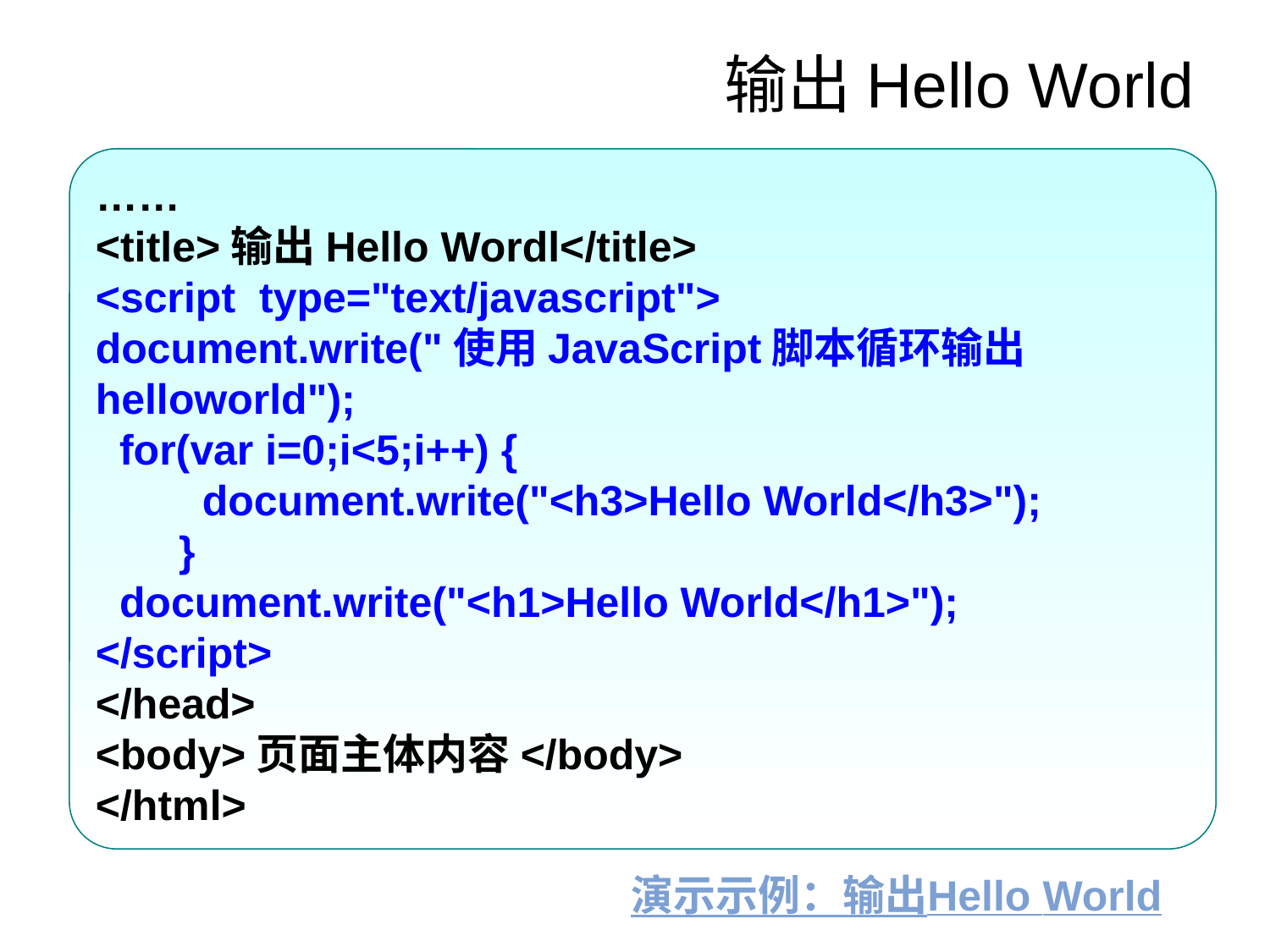

# 输出Hello World
……
<title>输出Hello Wordl</title>
<script  type="text/javascript">
document.write("使用JavaScript脚本循环输出helloworld");
  for(var i=0;i<5;i++) {
         document.write("<h3>Hello World</h3>");
       }
  document.write("<h1>Hello World</h1>");
</script>
</head>
<body>页面主体内容</body>
</html>
演示示例：输出Hello World